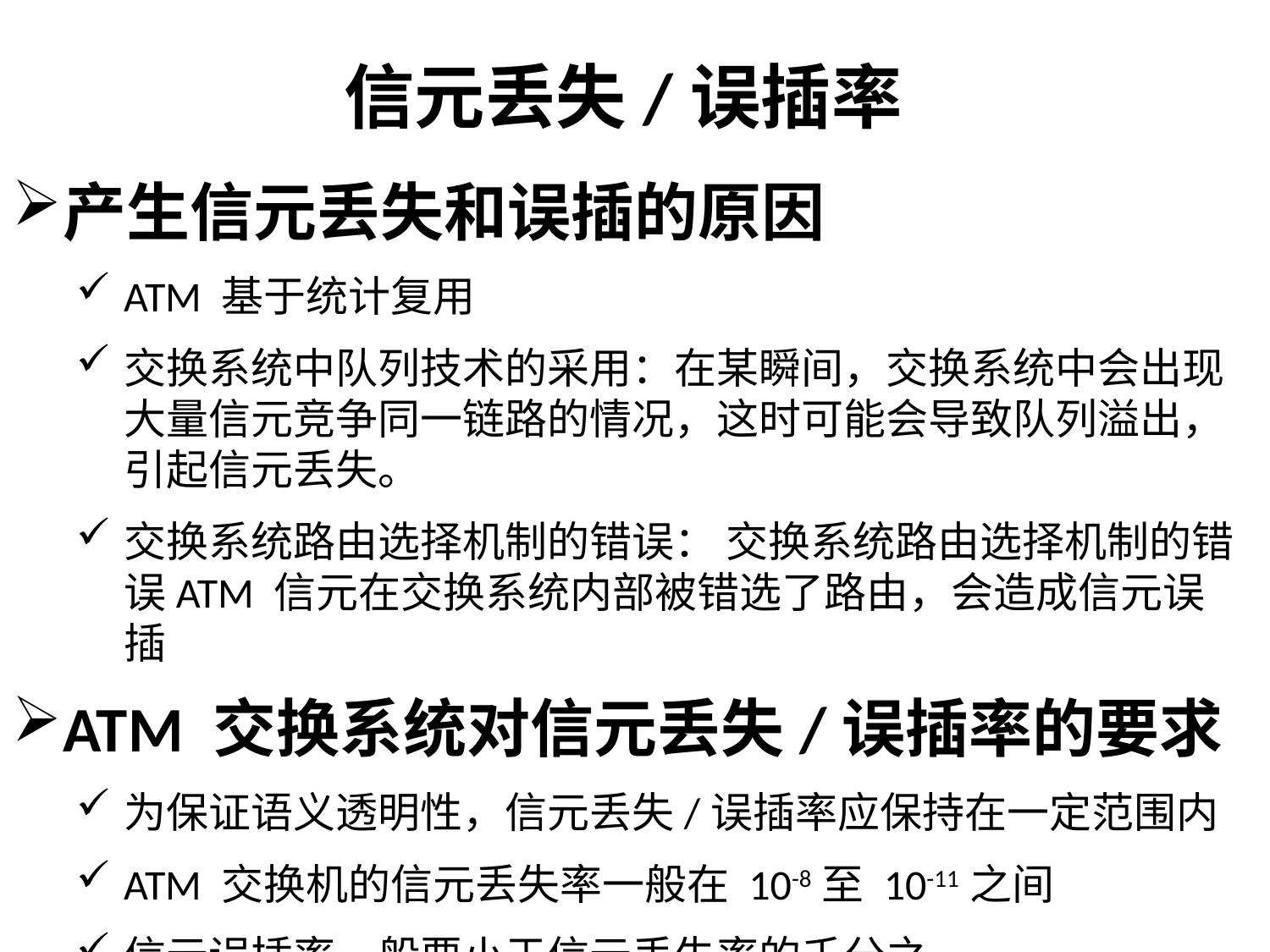

信元丢失/误插率
产生信元丢失和误插的原因
ATM 基于统计复用
交换系统中队列技术的采用：在某瞬间，交换系统中会出现大量信元竞争同一链路的情况，这时可能会导致队列溢出，引起信元丢失。
交换系统路由选择机制的错误： 交换系统路由选择机制的错误ATM 信元在交换系统内部被错选了路由，会造成信元误插
ATM 交换系统对信元丢失/误插率的要求
为保证语义透明性，信元丢失/误插率应保持在一定范围内
ATM 交换机的信元丢失率一般在 10-8至 10-11之间
信元误插率一般要小于信元丢失率的千分之一